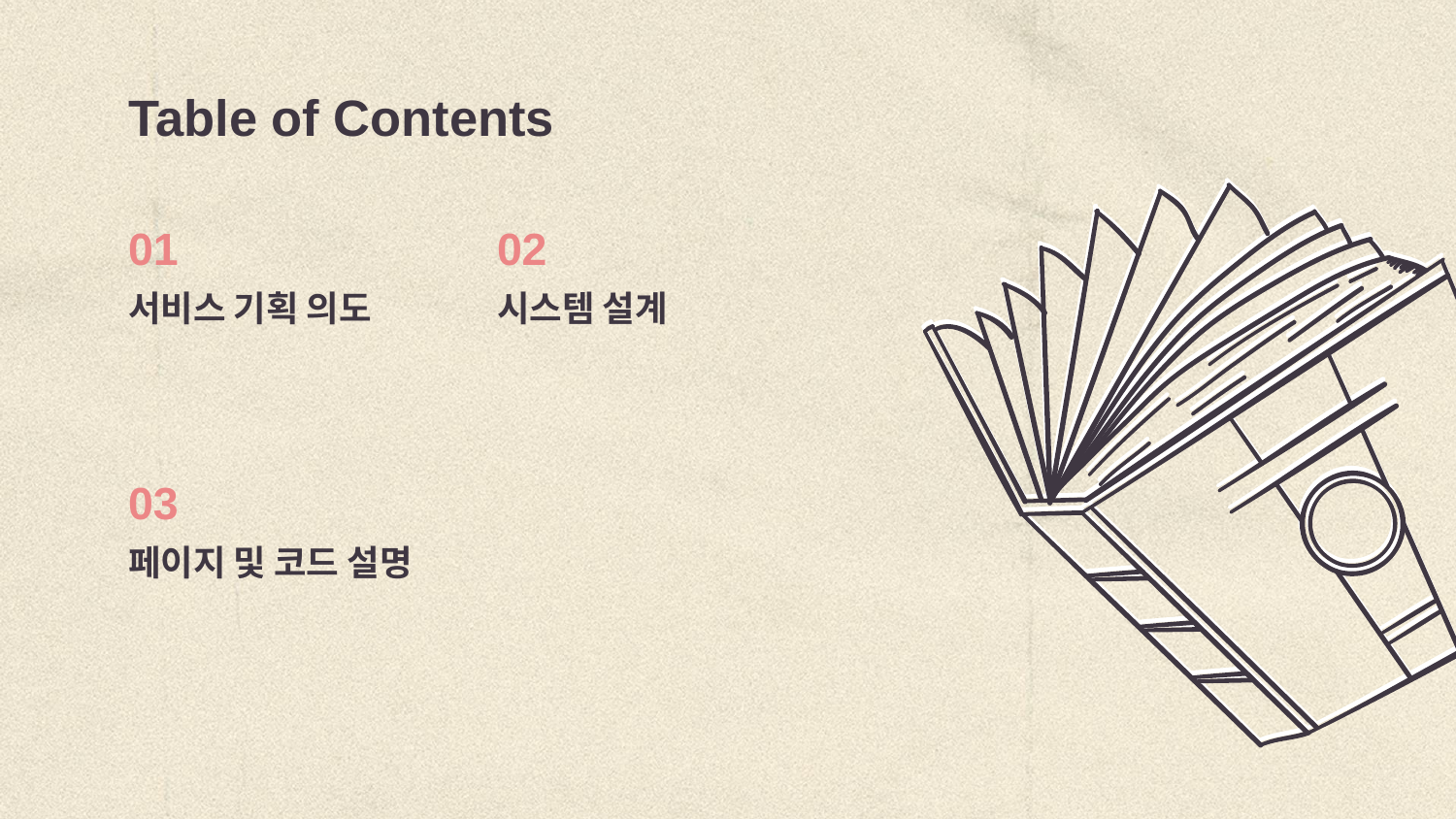

# Table of Contents

01
02
서비스 기획 의도
시스템 설계
03
페이지 및 코드 설명